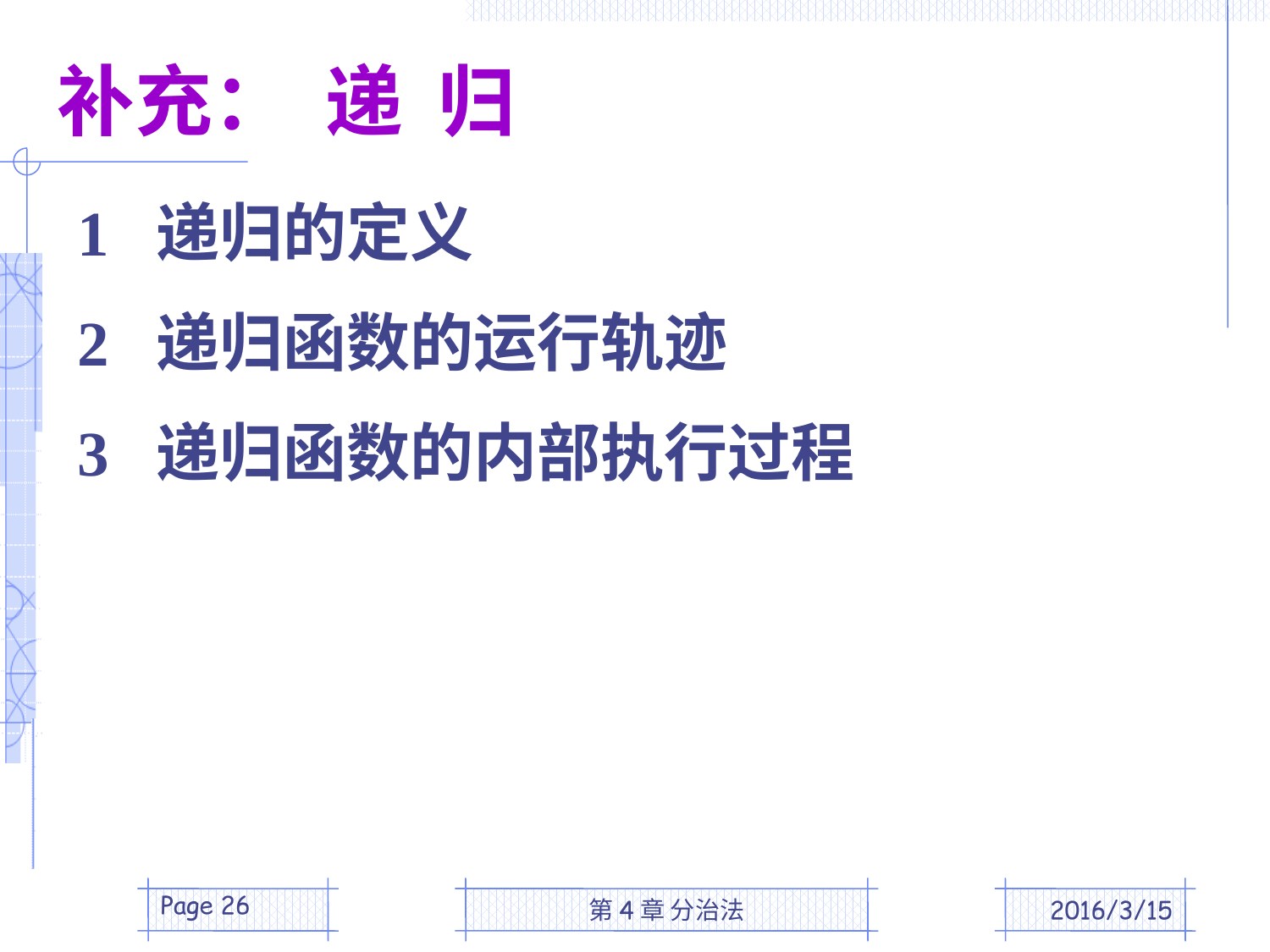

补充：  递  归
1  递归的定义
2  递归函数的运行轨迹
3  递归函数的内部执行过程
Page 26
第4章 分治法
2016/3/15